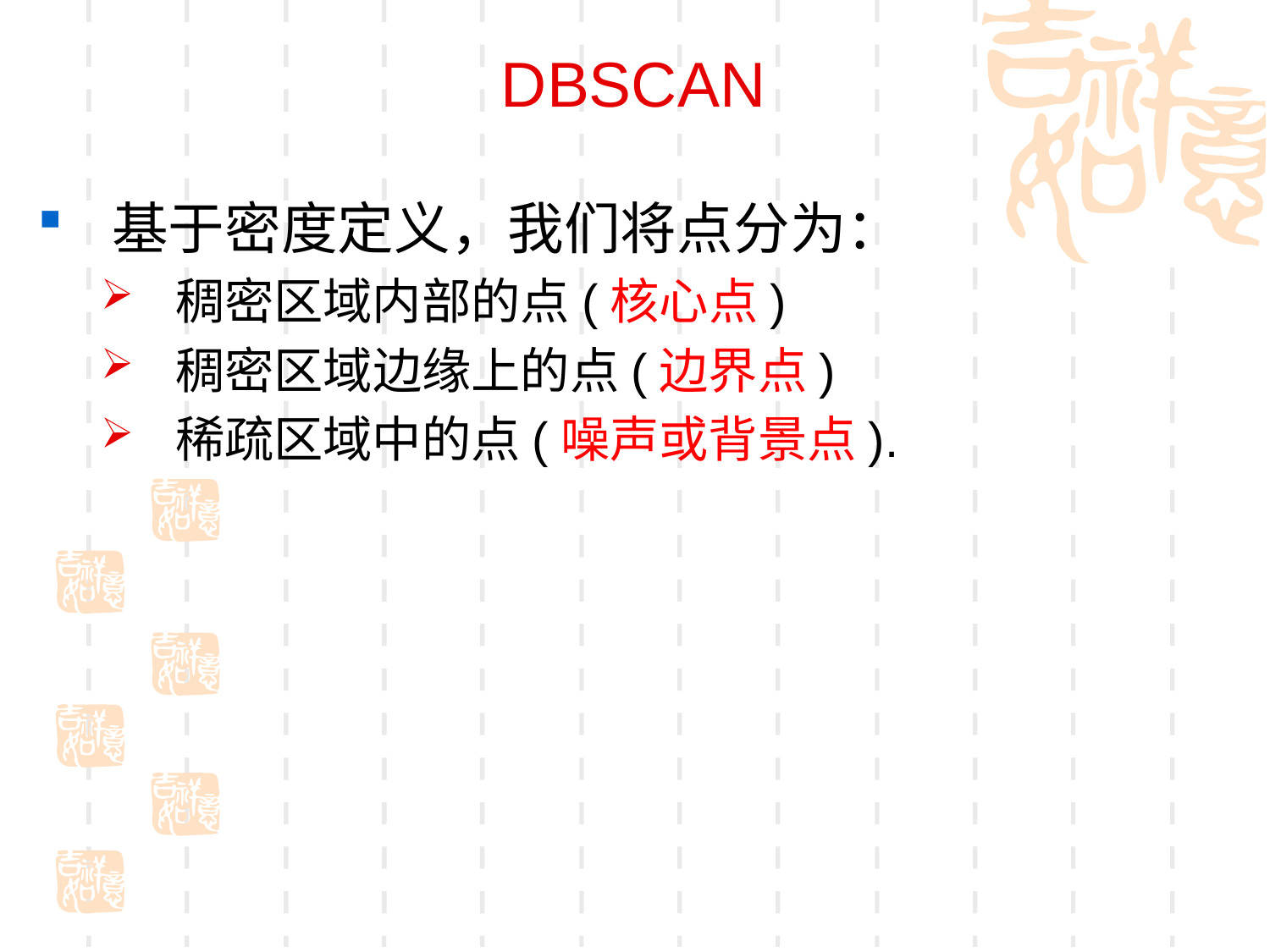

# DBSCAN
基于密度定义，我们将点分为：
稠密区域内部的点(核心点)
稠密区域边缘上的点(边界点)
稀疏区域中的点(噪声或背景点).